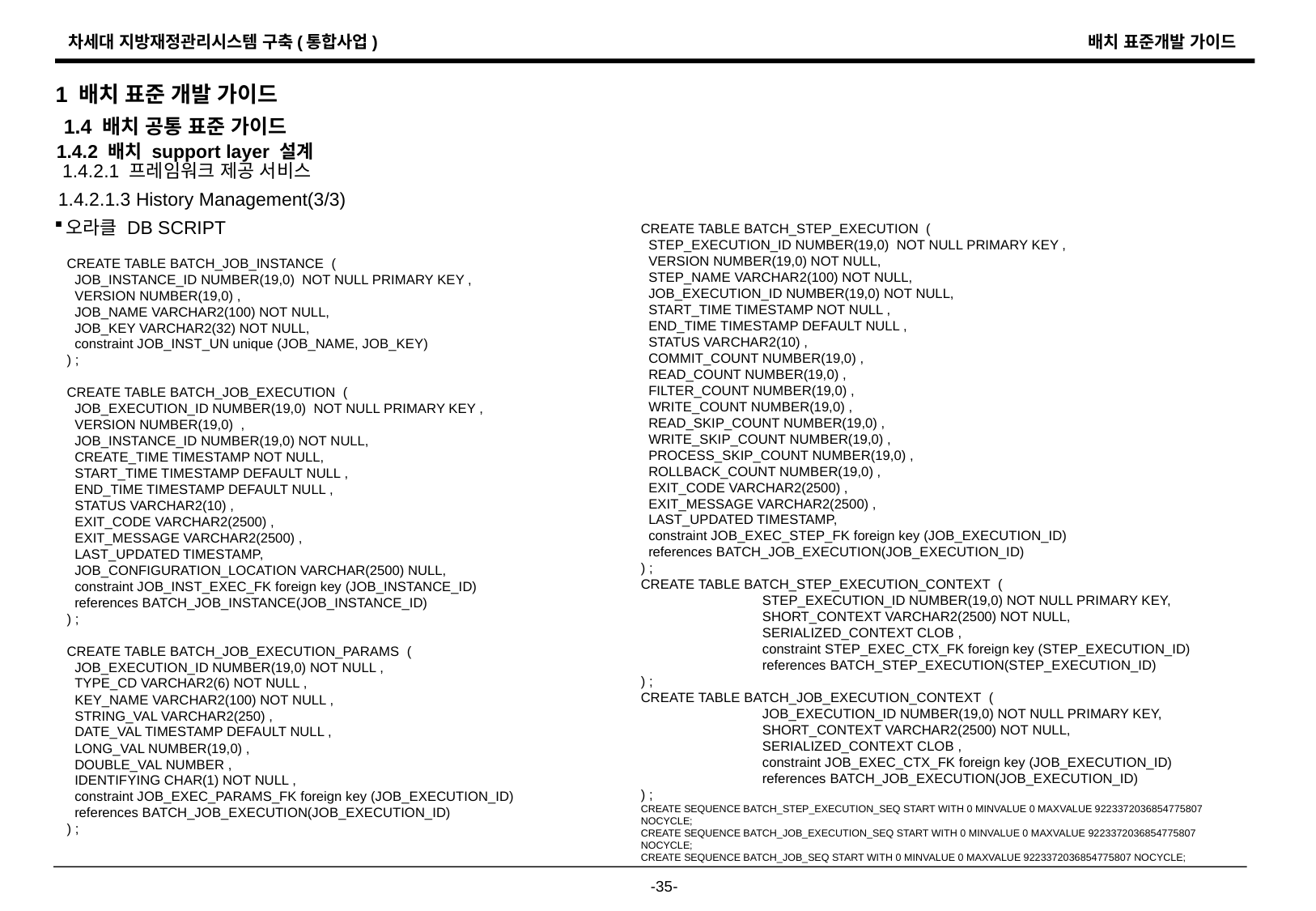

1 배치 표준 개발 가이드
1.4 배치 공통 표준 가이드
1.4.2 배치 support layer 설계
1.4.2.1 프레임워크 제공 서비스
1.4.2.1.3 History Management(3/3)
오라클 DB SCRIPT
CREATE TABLE BATCH_STEP_EXECUTION  (
  STEP_EXECUTION_ID NUMBER(19,0)  NOT NULL PRIMARY KEY ,
  VERSION NUMBER(19,0) NOT NULL,
  STEP_NAME VARCHAR2(100) NOT NULL,
  JOB_EXECUTION_ID NUMBER(19,0) NOT NULL,
  START_TIME TIMESTAMP NOT NULL ,
  END_TIME TIMESTAMP DEFAULT NULL ,
  STATUS VARCHAR2(10) ,
  COMMIT_COUNT NUMBER(19,0) ,
  READ_COUNT NUMBER(19,0) ,
  FILTER_COUNT NUMBER(19,0) ,
  WRITE_COUNT NUMBER(19,0) ,
  READ_SKIP_COUNT NUMBER(19,0) ,
  WRITE_SKIP_COUNT NUMBER(19,0) ,
  PROCESS_SKIP_COUNT NUMBER(19,0) ,
  ROLLBACK_COUNT NUMBER(19,0) ,
  EXIT_CODE VARCHAR2(2500) ,
  EXIT_MESSAGE VARCHAR2(2500) ,
  LAST_UPDATED TIMESTAMP,
  constraint JOB_EXEC_STEP_FK foreign key (JOB_EXECUTION_ID)
  references BATCH_JOB_EXECUTION(JOB_EXECUTION_ID)
) ;
CREATE TABLE BATCH_STEP_EXECUTION_CONTEXT  (
	STEP_EXECUTION_ID NUMBER(19,0) NOT NULL PRIMARY KEY,
	SHORT_CONTEXT VARCHAR2(2500) NOT NULL,
	SERIALIZED_CONTEXT CLOB ,
	constraint STEP_EXEC_CTX_FK foreign key (STEP_EXECUTION_ID)
	references BATCH_STEP_EXECUTION(STEP_EXECUTION_ID)
) ;
CREATE TABLE BATCH_JOB_EXECUTION_CONTEXT  (
	JOB_EXECUTION_ID NUMBER(19,0) NOT NULL PRIMARY KEY,
	SHORT_CONTEXT VARCHAR2(2500) NOT NULL,
	SERIALIZED_CONTEXT CLOB ,
	constraint JOB_EXEC_CTX_FK foreign key (JOB_EXECUTION_ID)
	references BATCH_JOB_EXECUTION(JOB_EXECUTION_ID)
) ;
CREATE SEQUENCE BATCH_STEP_EXECUTION_SEQ START WITH 0 MINVALUE 0 MAXVALUE 9223372036854775807 NOCYCLE;
CREATE SEQUENCE BATCH_JOB_EXECUTION_SEQ START WITH 0 MINVALUE 0 MAXVALUE 9223372036854775807 NOCYCLE;
CREATE SEQUENCE BATCH_JOB_SEQ START WITH 0 MINVALUE 0 MAXVALUE 9223372036854775807 NOCYCLE;
CREATE TABLE BATCH_JOB_INSTANCE  (
  JOB_INSTANCE_ID NUMBER(19,0)  NOT NULL PRIMARY KEY ,
  VERSION NUMBER(19,0) ,
  JOB_NAME VARCHAR2(100) NOT NULL,
  JOB_KEY VARCHAR2(32) NOT NULL,
  constraint JOB_INST_UN unique (JOB_NAME, JOB_KEY)
) ;

CREATE TABLE BATCH_JOB_EXECUTION  (
  JOB_EXECUTION_ID NUMBER(19,0)  NOT NULL PRIMARY KEY ,
  VERSION NUMBER(19,0)  ,
  JOB_INSTANCE_ID NUMBER(19,0) NOT NULL,
  CREATE_TIME TIMESTAMP NOT NULL,
  START_TIME TIMESTAMP DEFAULT NULL ,
  END_TIME TIMESTAMP DEFAULT NULL ,
  STATUS VARCHAR2(10) ,
  EXIT_CODE VARCHAR2(2500) ,
  EXIT_MESSAGE VARCHAR2(2500) ,
  LAST_UPDATED TIMESTAMP,
  JOB_CONFIGURATION_LOCATION VARCHAR(2500) NULL,
  constraint JOB_INST_EXEC_FK foreign key (JOB_INSTANCE_ID)
  references BATCH_JOB_INSTANCE(JOB_INSTANCE_ID)
) ;

CREATE TABLE BATCH_JOB_EXECUTION_PARAMS  (
  JOB_EXECUTION_ID NUMBER(19,0) NOT NULL ,
  TYPE_CD VARCHAR2(6) NOT NULL ,
  KEY_NAME VARCHAR2(100) NOT NULL ,
  STRING_VAL VARCHAR2(250) ,
  DATE_VAL TIMESTAMP DEFAULT NULL ,
  LONG_VAL NUMBER(19,0) ,
  DOUBLE_VAL NUMBER ,
  IDENTIFYING CHAR(1) NOT NULL ,
  constraint JOB_EXEC_PARAMS_FK foreign key (JOB_EXECUTION_ID)
  references BATCH_JOB_EXECUTION(JOB_EXECUTION_ID)
) ;